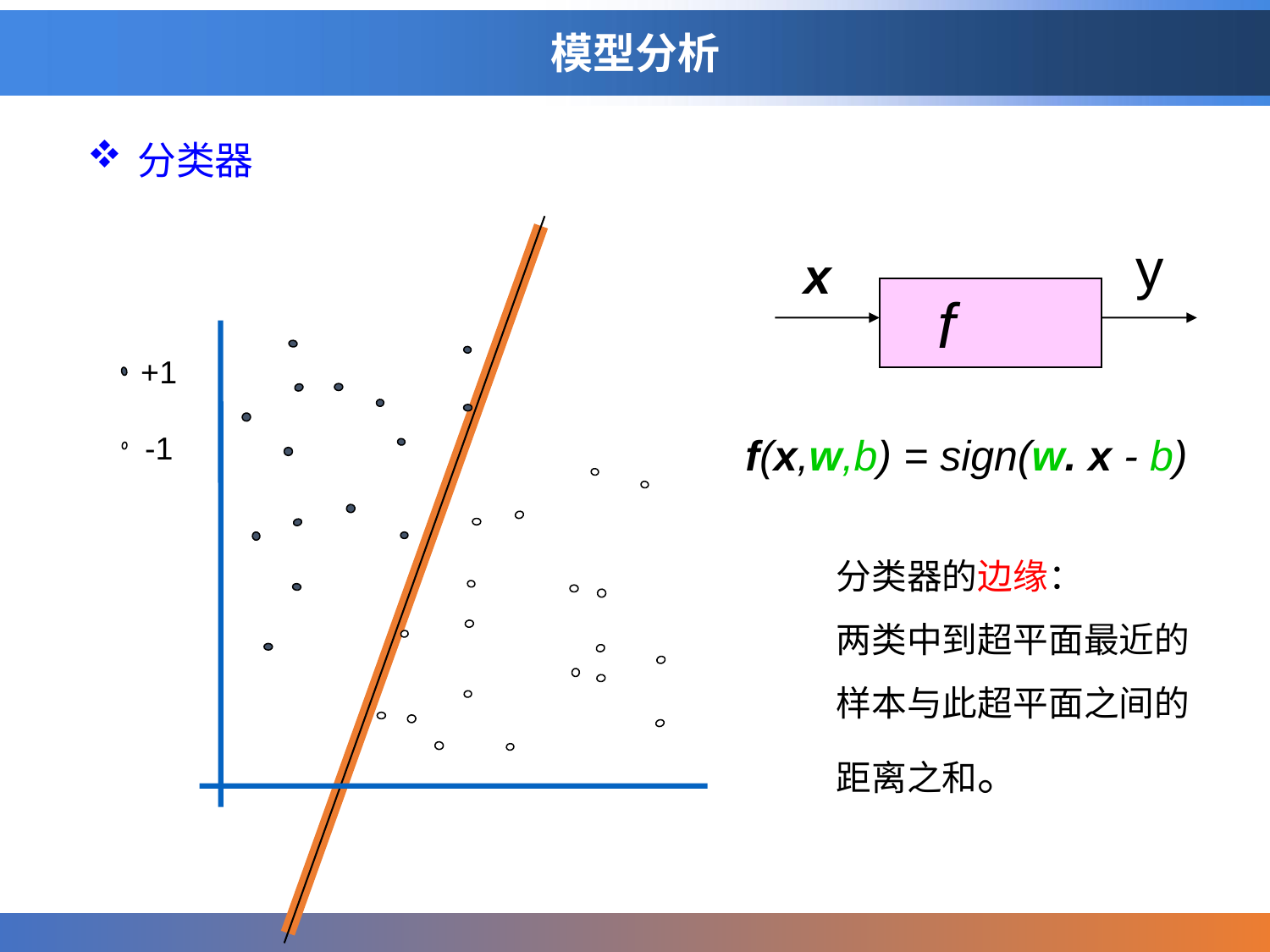

# 模型分析
分类器
y
x
f

+1

-1

f(x,w,b) = sign(w. x - b)

分类器的边缘：
两类中到超平面最近的样本与此超平面之间的距离之和。